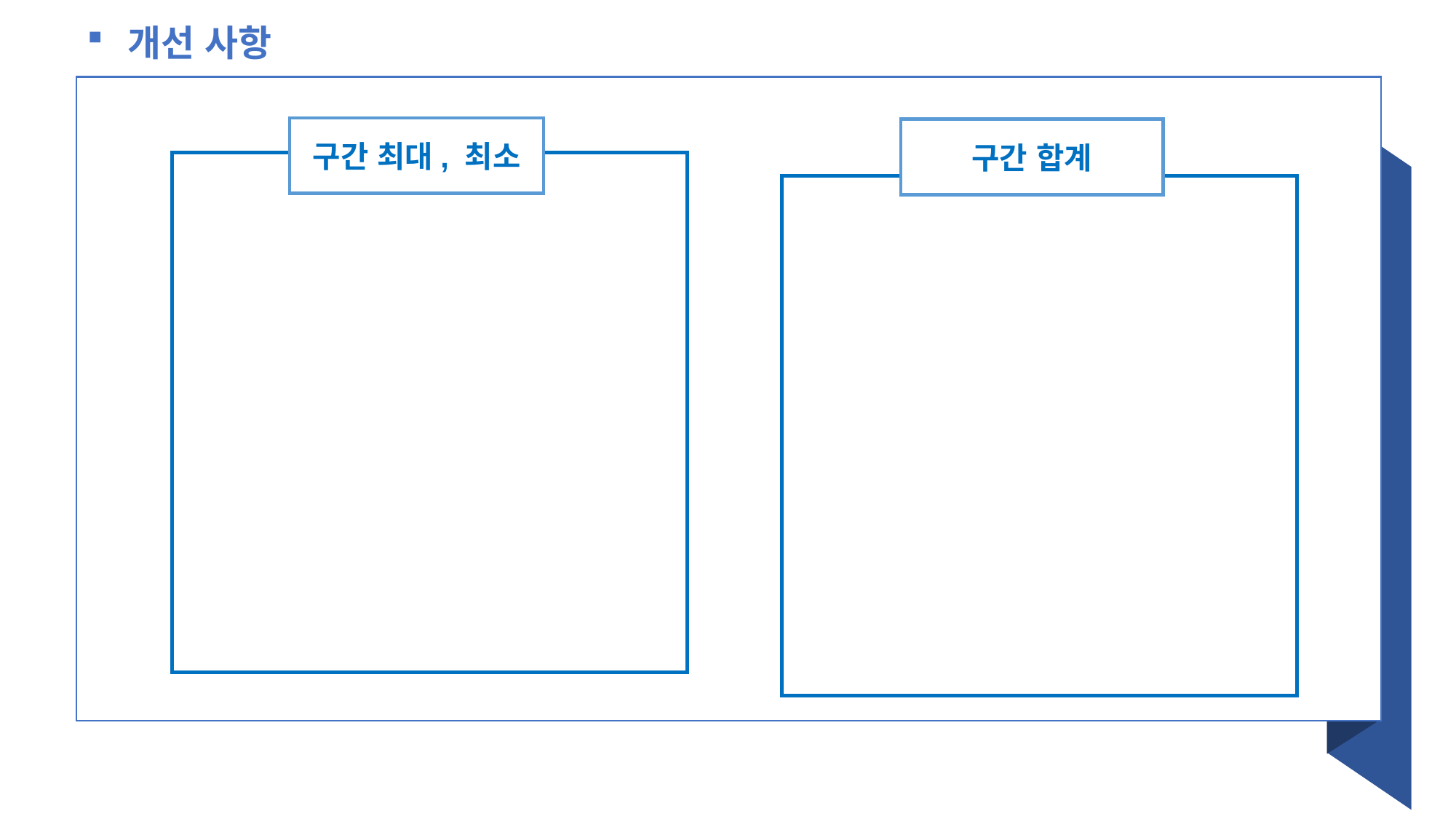

개선 사항

구간 최대, 최소
구간 합계